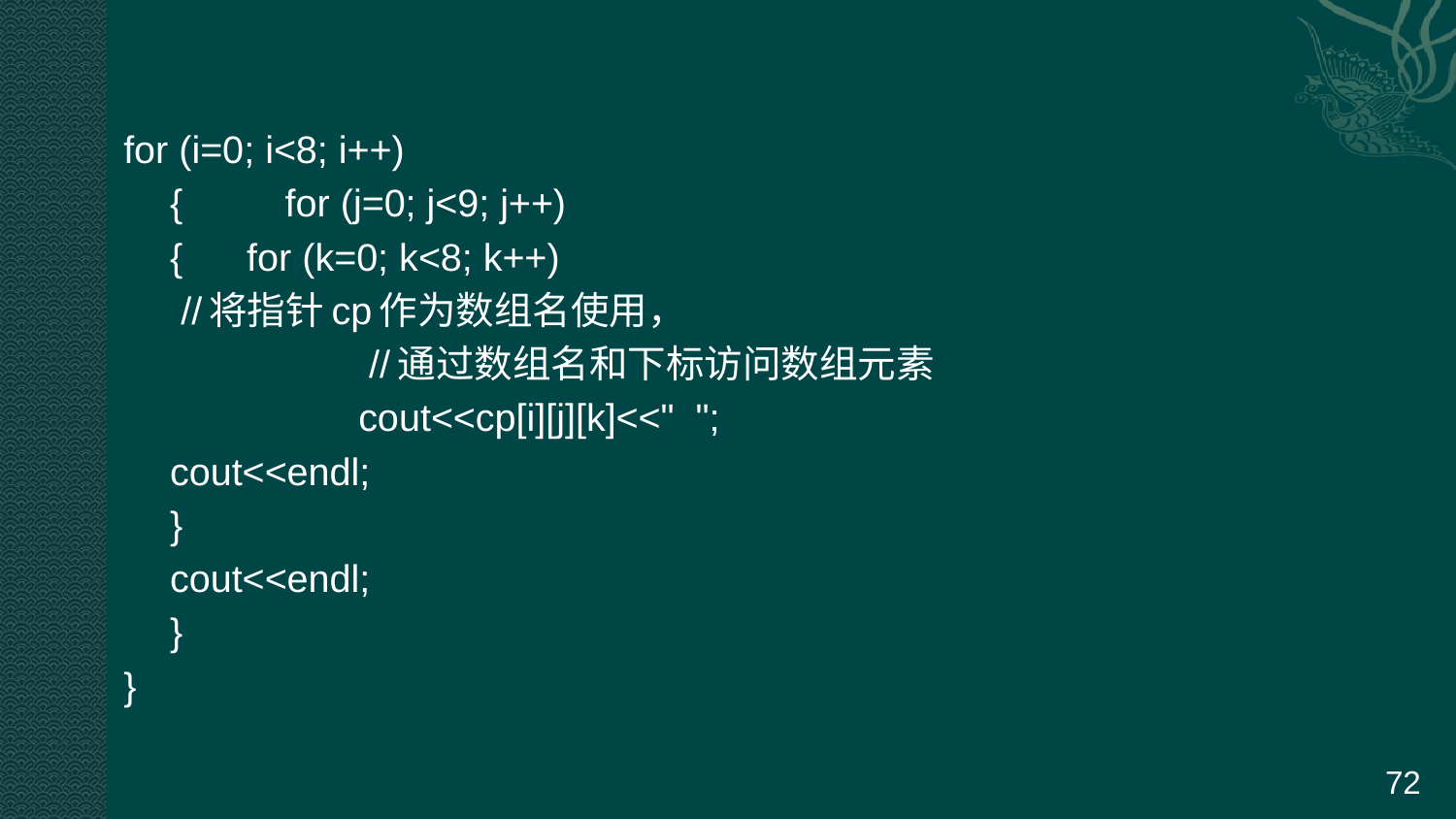

for (i=0; i<8; i++)
	{	for (j=0; j<9; j++)
		{      for (k=0; k<8; k++)
			 //将指针cp作为数组名使用，
                       //通过数组名和下标访问数组元素
                      cout<<cp[i][j][k]<<"  ";
			cout<<endl;
		}
		cout<<endl;
	}
}
72